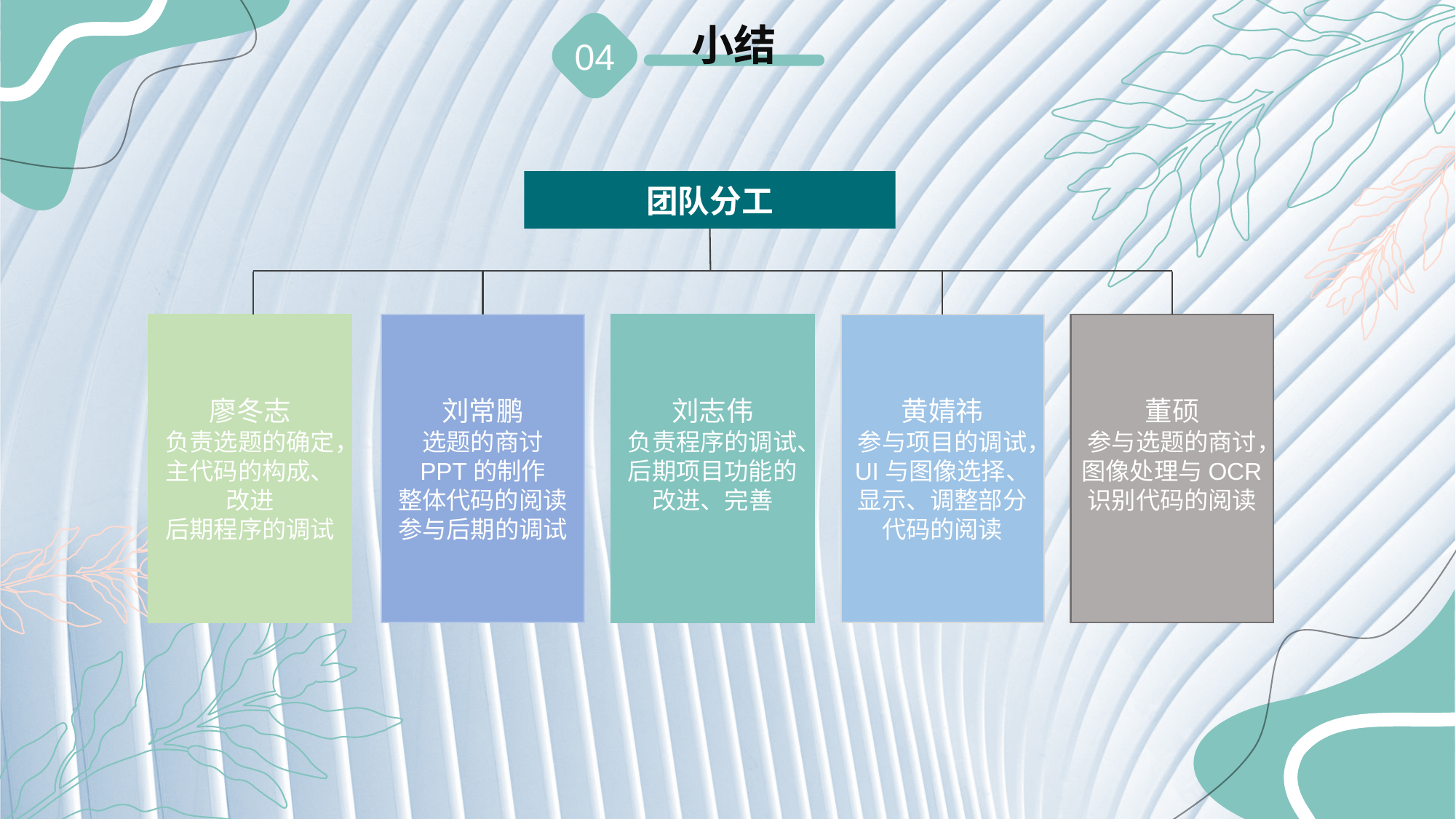

04
小结

团队分工
董硕
参与选题的商讨，图像处理与OCR识别代码的阅读

刘常鹏
选题的商讨
PPT的制作
整体代码的阅读
参与后期的调试
刘志伟
负责程序的调试、后期项目功能的改进、完善

黄婧祎
参与项目的调试，UI与图像选择、显示、调整部分代码的阅读
廖冬志
负责选题的确定，
主代码的构成、改进
后期程序的调试